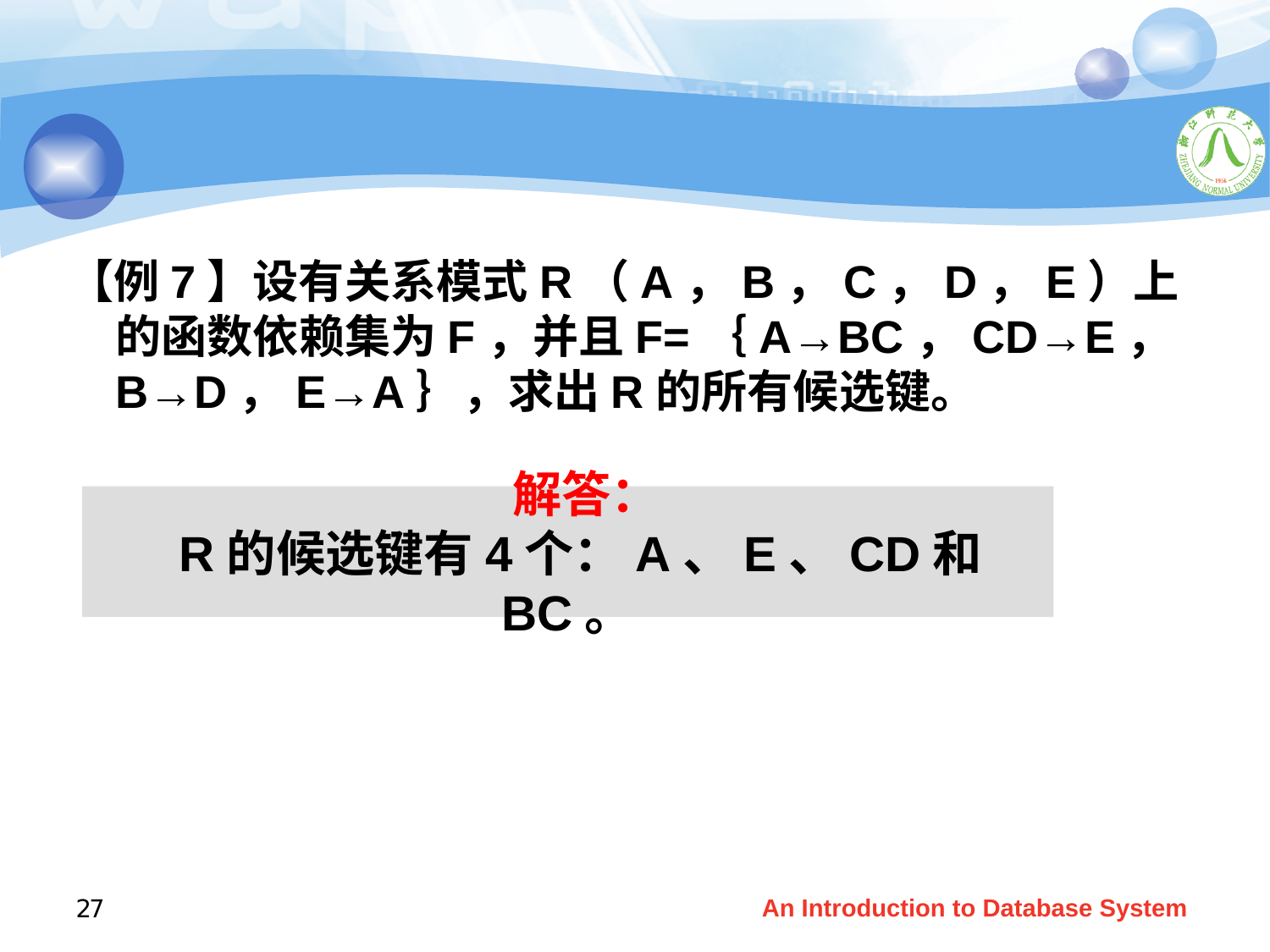

【例7】设有关系模式R（A，B，C，D，E）上的函数依赖集为F，并且F=｛A→BC，CD→E，B→D，E→A｝，求出R的所有候选键。
解答：
R的候选键有4个：A、E、CD和BC。
27
An Introduction to Database System